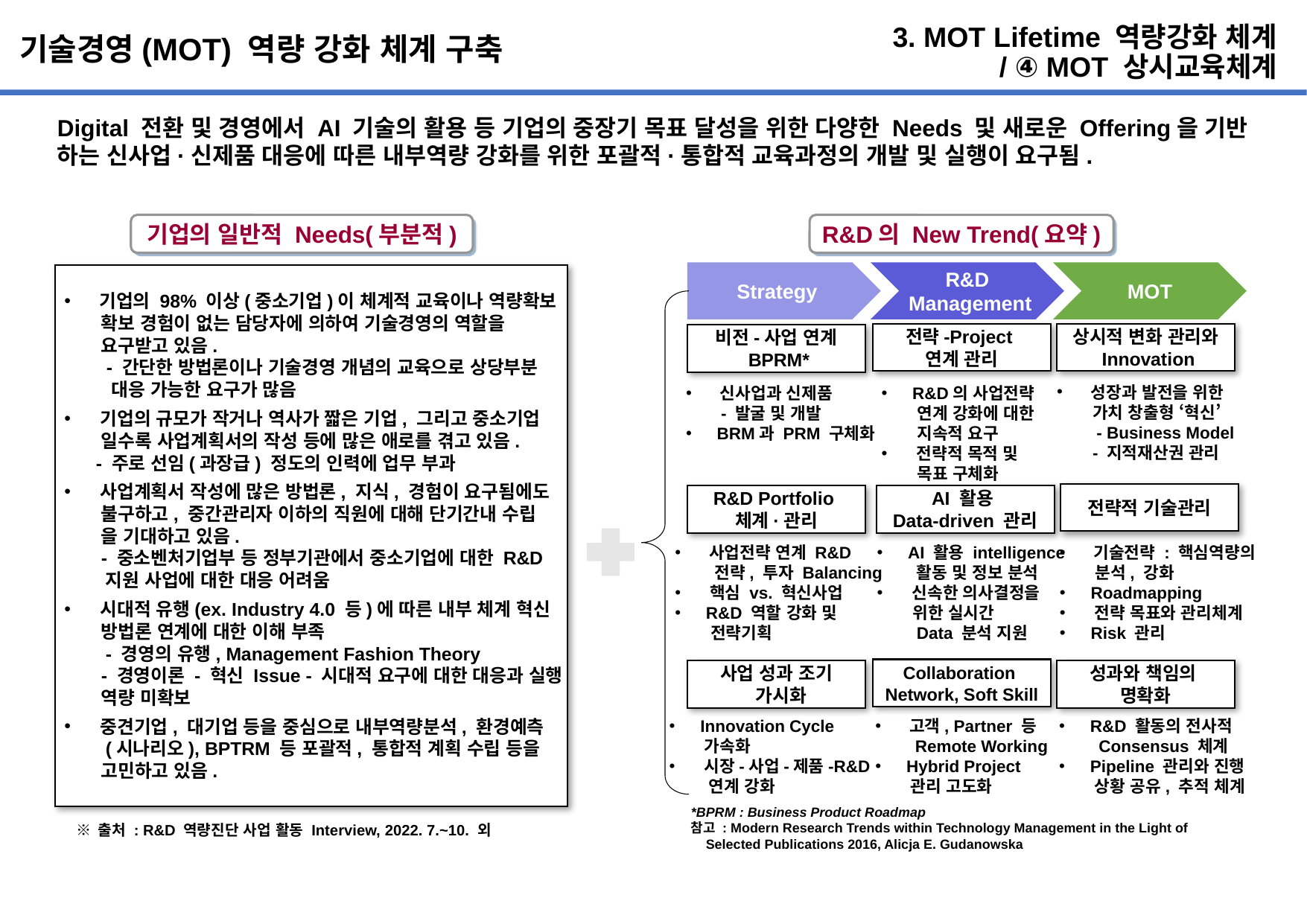

# 3. MOT Lifetime 역량강화 체계 / ④ MOT 상시교육체계
기술경영(MOT) 역량 강화 체계 구축
Digital 전환 및 경영에서 AI 기술의 활용 등 기업의 중장기 목표 달성을 위한 다양한 Needs 및 새로운 Offering을 기반
하는 신사업·신제품 대응에 따른 내부역량 강화를 위한 포괄적·통합적 교육과정의 개발 및 실행이 요구됨.
기업의 일반적 Needs(부분적)
R&D의 New Trend(요약)
Strategy
R&D
 Management
MOT
 기업의 98% 이상(중소기업)이 체계적 교육이나 역량확보
  확보 경험이 없는 담당자에 의하여 기술경영의 역할을
  요구받고 있음.
   - 간단한 방법론이나 기술경영 개념의 교육으로 상당부분
    대응 가능한 요구가 많음
 기업의 규모가 작거나 역사가 짧은 기업, 그리고 중소기업
  일수록 사업계획서의 작성 등에 많은 애로를 겪고 있음.
 - 주로 선임(과장급) 정도의 인력에 업무 부과
 사업계획서 작성에 많은 방법론, 지식, 경험이 요구됨에도
  불구하고, 중간관리자 이하의 직원에 대해 단기간내 수립
  을 기대하고 있음.
  - 중소벤처기업부 등 정부기관에서 중소기업에 대한 R&D
  지원 사업에 대한 대응 어려움
 시대적 유행(ex. Industry 4.0 등)에 따른 내부 체계 혁신
  방법론 연계에 대한 이해 부족
  - 경영의 유행, Management Fashion Theory
  - 경영이론 - 혁신 Issue - 시대적 요구에 대한 대응과 실행
  역량 미확보
 중견기업, 대기업 등을 중심으로 내부역량분석, 환경예측
  (시나리오), BPTRM 등 포괄적, 통합적 계획 수립 등을
  고민하고 있음.

전략-Project
연계 관리
상시적 변화 관리와
 Innovation
비전-사업 연계
 BPRM*
 성장과 발전을 위한
  가치 창출형 ‘혁신’
  - Business Model
  - 지적재산권 관리
 신사업과 신제품
 - 발굴 및 개발
 BRM과 PRM 구체화
 R&D의 사업전략
  연계 강화에 대한
  지속적 요구
 전략적 목적 및
  목표 구체화
전략적 기술관리
R&D Portfolio
체계·관리
AI 활용
Data-driven 관리

 사업전략 연계 R&D
  전략, 투자 Balancing
 핵심 vs. 혁신사업
 R&D 역할 강화 및
  전략기획
 AI 활용 intelligence
  활동 및 정보 분석
 신속한 의사결정을
  위한 실시간
  Data 분석 지원
 기술전략 : 핵심역량의
  분석, 강화
 Roadmapping
 전략 목표와 관리체계
 Risk 관리
Collaboration
Network, Soft Skill
사업 성과 조기
 가시화
성과와 책임의
명확화
 Innovation Cycle
 가속화
 시장-사업-제품-R&D
  연계 강화
 고객, Partner 등
  Remote Working
 Hybrid Project
 관리 고도화
 R&D 활동의 전사적
  Consensus 체계
 Pipeline 관리와 진행
  상황 공유, 추적 체계
*BPRM : Business Product Roadmap
참고 : Modern Research Trends within Technology Management in the Light of
    Selected Publications 2016, Alicja E. Gudanowska
※ 출처 : R&D 역량진단 사업 활동 Interview, 2022. 7.~10. 외